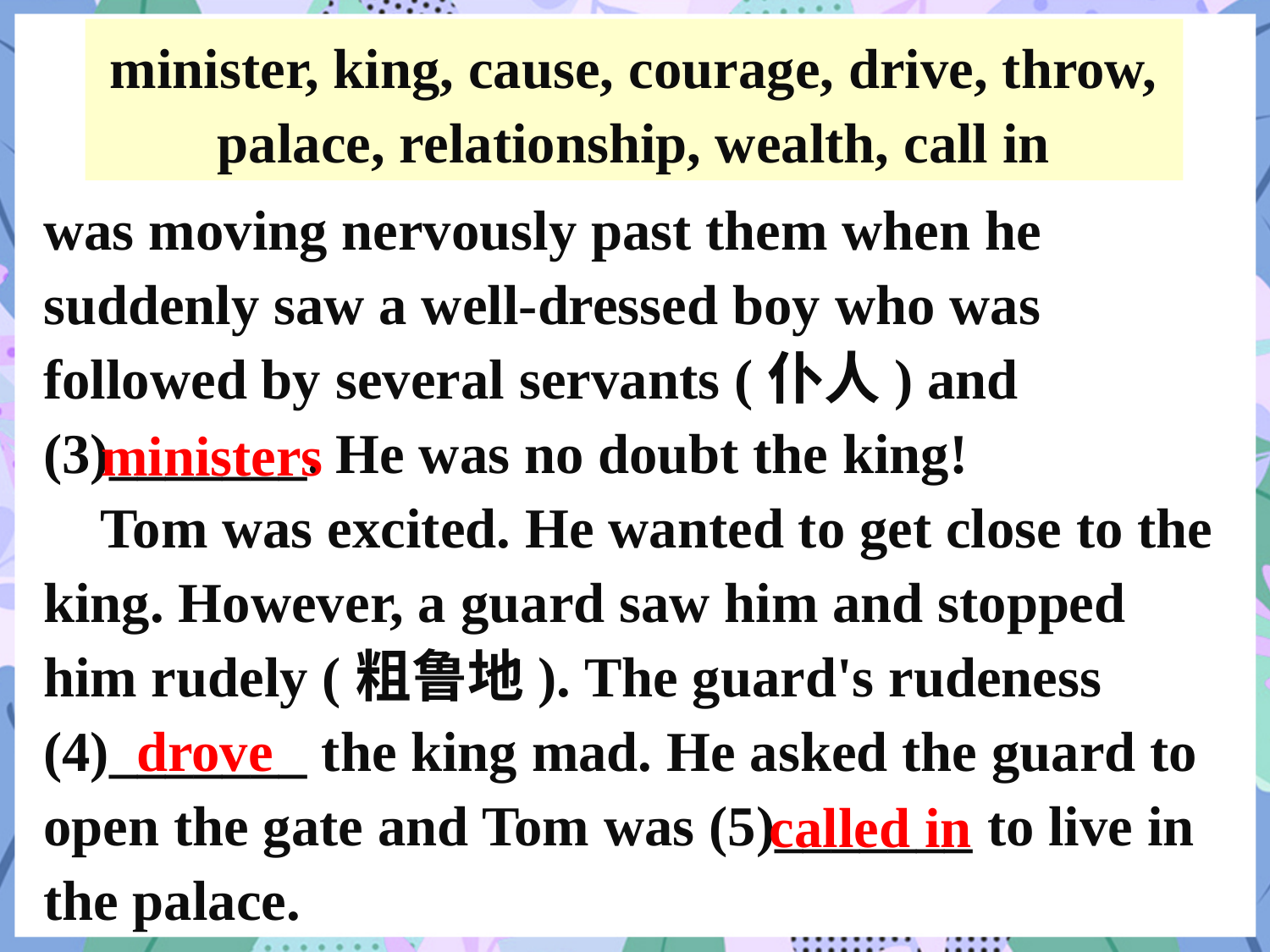

minister, king, cause, courage, drive, throw, palace, relationship, wealth, call in
was moving nervously past them when he suddenly saw a well-dressed boy who was followed by several servants (仆人) and (3)_______. He was no doubt the king!
    Tom was excited. He wanted to get close to the king. However, a guard saw him and stopped him rudely (粗鲁地). The guard's rudeness (4)_______ the king mad. He asked the guard to open the gate and Tom was (5)_______ to live in the palace.
ministers
drove
called in